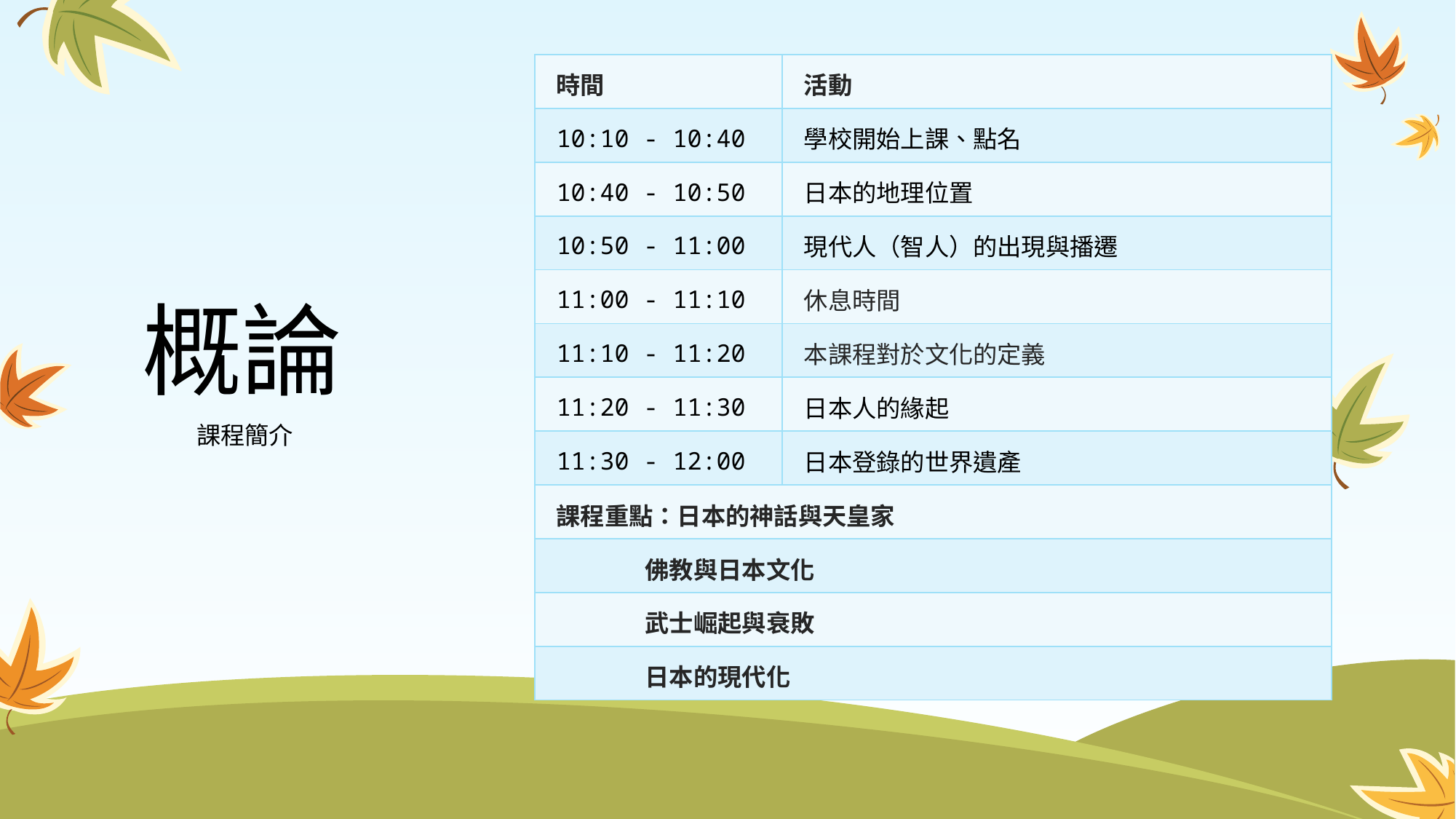

| 時間 | 活動 |
| --- | --- |
| 10:10 - 10:40 | 學校開始上課、點名 |
| 10:40 - 10:50 | 日本的地理位置 |
| 10:50 - 11:00 | 現代人（智人）的出現與播遷 |
| 11:00 - 11:10 | 休息時間 |
| 11:10 - 11:20 | 本課程對於文化的定義 |
| 11:20 - 11:30 | 日本人的緣起 |
| 11:30 - 12:00 | 日本登錄的世界遺產 |
| 課程重點：日本的神話與天皇家 |  |
| 佛教與日本文化 |  |
| 武士崛起與衰敗 |  |
| 日本的現代化 |  |
# 概論
         課程簡介